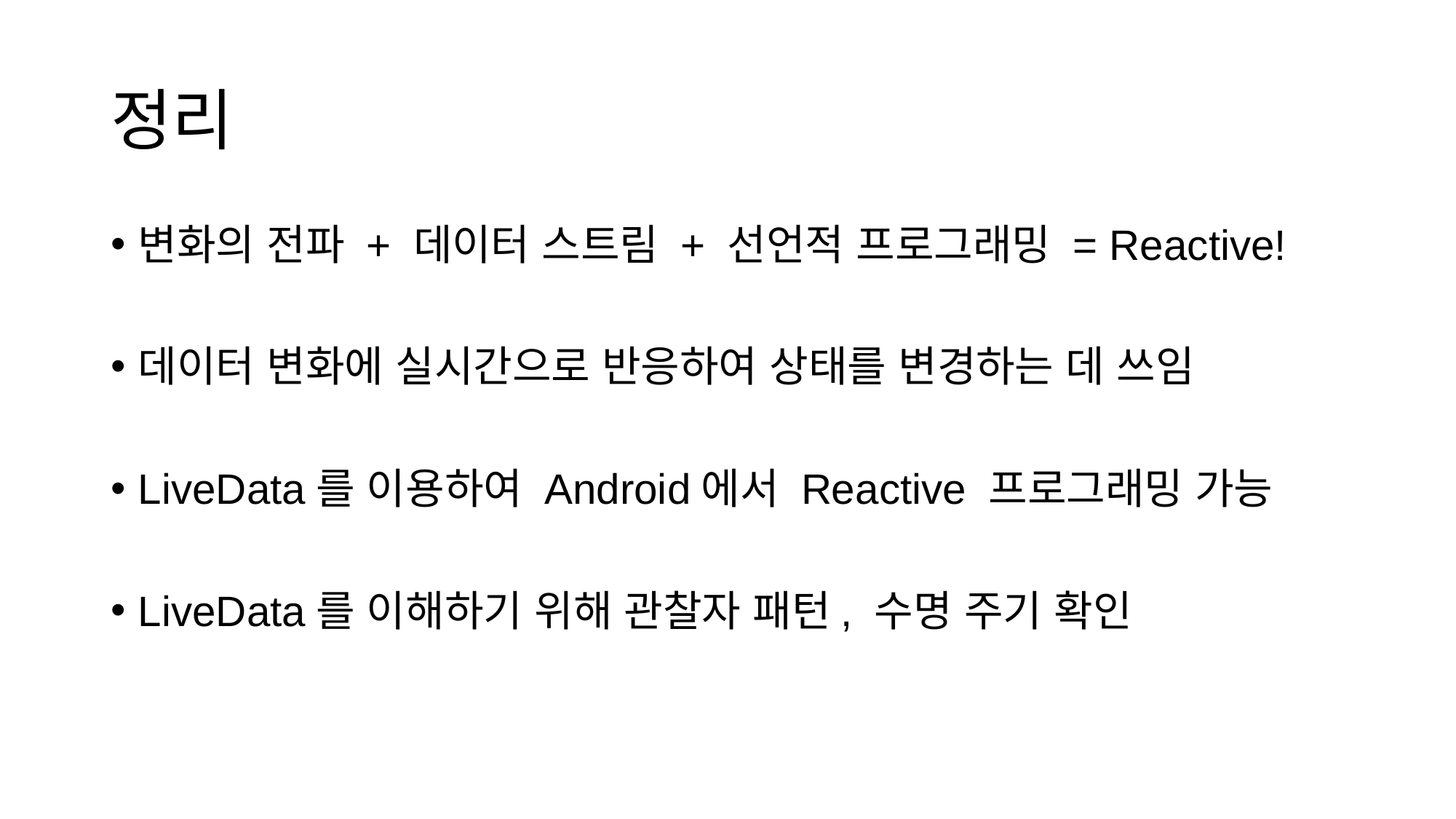

# 정리
변화의 전파 + 데이터 스트림 + 선언적 프로그래밍 = Reactive!

데이터 변화에 실시간으로 반응하여 상태를 변경하는 데 쓰임

LiveData를 이용하여 Android에서 Reactive 프로그래밍 가능

LiveData를 이해하기 위해 관찰자 패턴, 수명 주기 확인